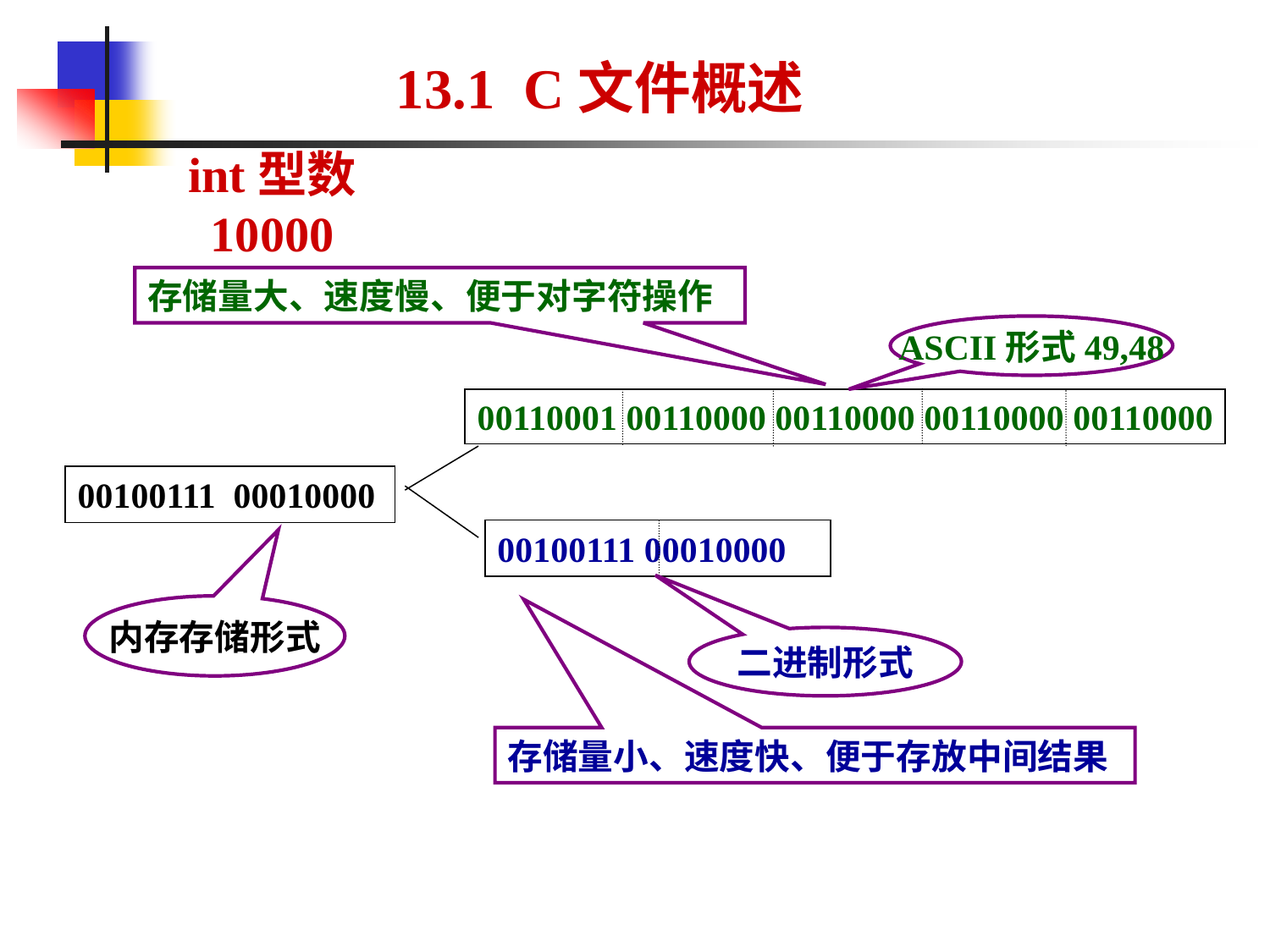

# 13.1  C文件概述
int型数 10000
存储量大、速度慢、便于对字符操作
ASCII形式49,48

00110001 00110000 00110000 00110000 00110000

00100111  00010000
内存存储形式

00100111 00010000

二进制形式
存储量小、速度快、便于存放中间结果